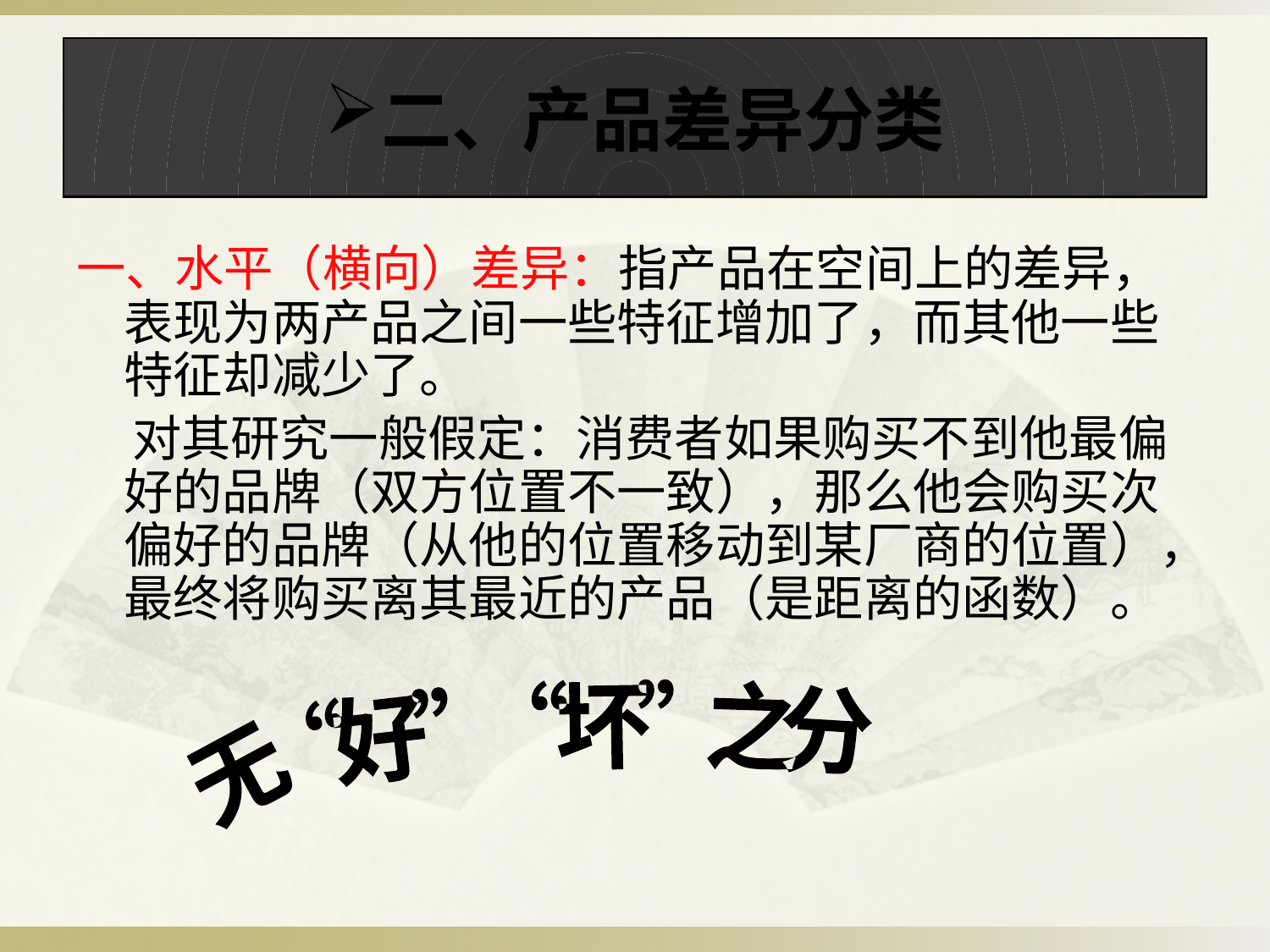

# 二、产品差异分类
一、水平（横向）差异：指产品在空间上的差异，表现为两产品之间一些特征增加了，而其他一些特征却减少了。
    对其研究一般假定：消费者如果购买不到他最偏好的品牌（双方位置不一致），那么他会购买次偏好的品牌（从他的位置移动到某厂商的位置），最终将购买离其最近的产品（是距离的函数）。

无“好”“坏”之分